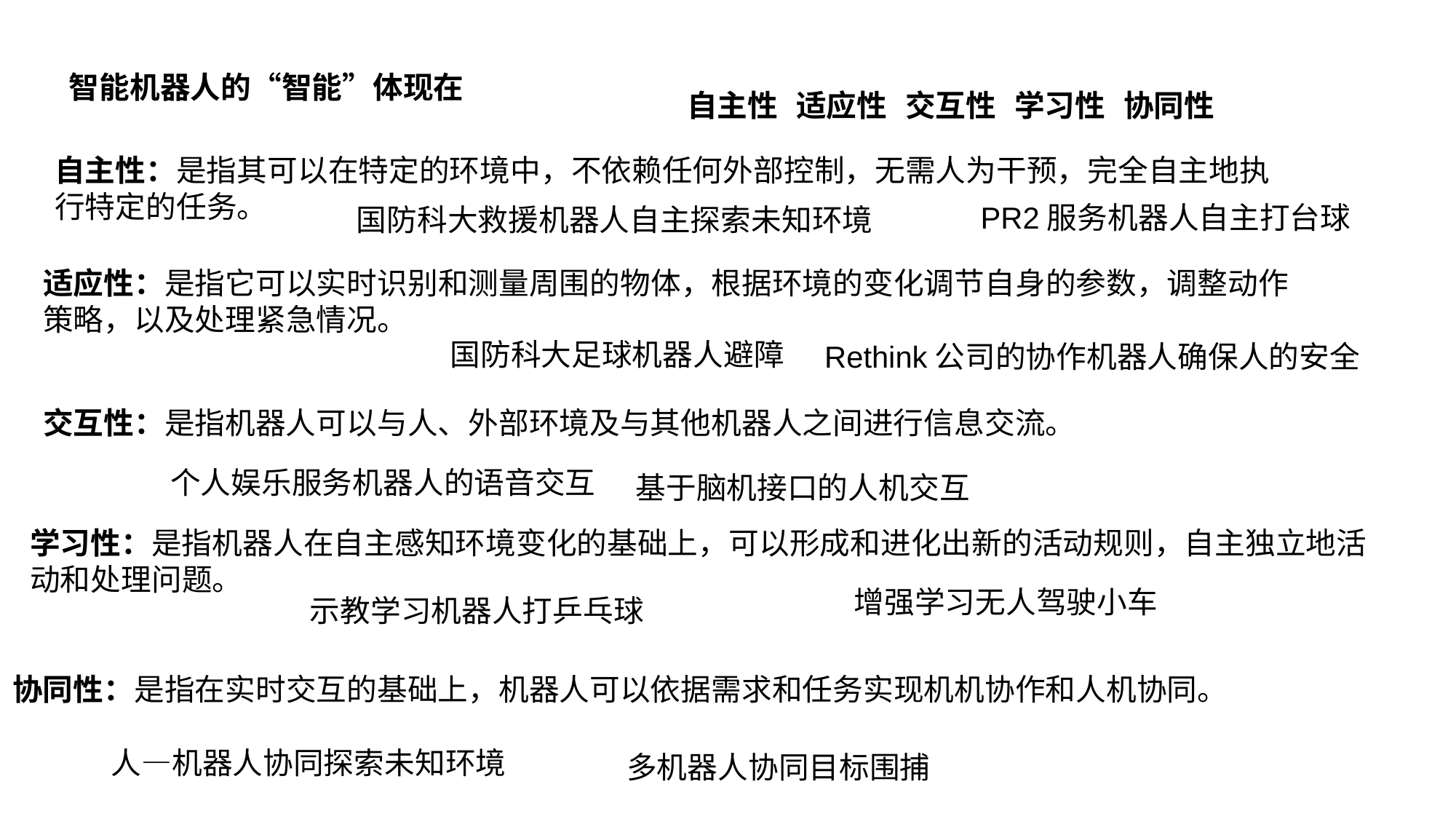

智能机器人的“智能”体现在

自主性	适应性	交互性	学习性	协同性
自主性：是指其可以在特定的环境中，不依赖任何外部控制，无需人为干预，完全自主地执行特定的任务。
PR2服务机器人自主打台球
国防科大救援机器人自主探索未知环境
适应性：是指它可以实时识别和测量周围的物体，根据环境的变化调节自身的参数，调整动作策略，以及处理紧急情况。
国防科大足球机器人避障
Rethink公司的协作机器人确保人的安全
交互性：是指机器人可以与人、外部环境及与其他机器人之间进行信息交流。
个人娱乐服务机器人的语音交互
基于脑机接口的人机交互
学习性：是指机器人在自主感知环境变化的基础上，可以形成和进化出新的活动规则，自主独立地活动和处理问题。
增强学习无人驾驶小车
示教学习机器人打乒乓球
协同性：是指在实时交互的基础上，机器人可以依据需求和任务实现机机协作和人机协同。
人—机器人协同探索未知环境
多机器人协同目标围捕